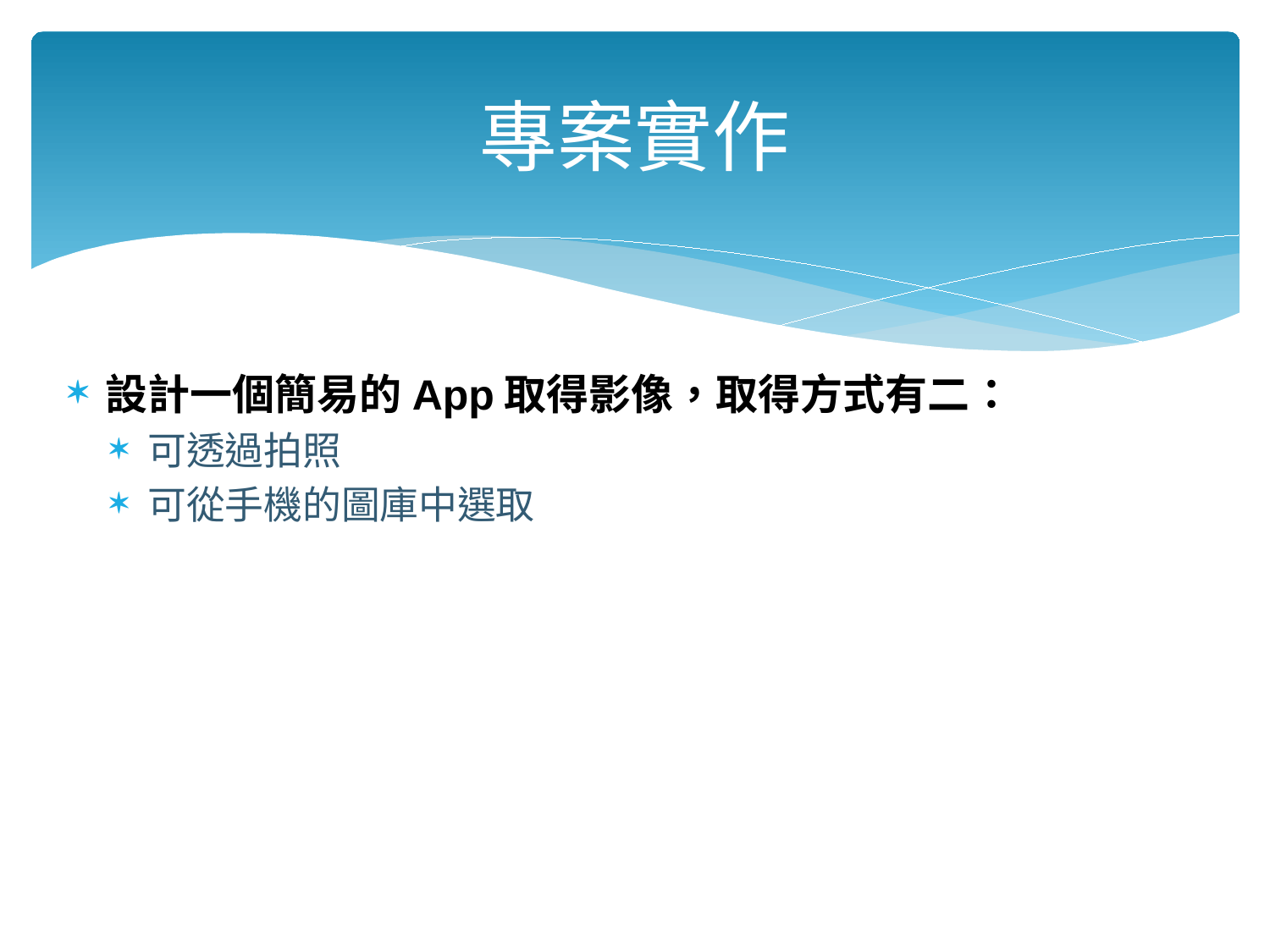

# 專案實作
設計一個簡易的App取得影像，取得方式有二：
可透過拍照
可從手機的圖庫中選取